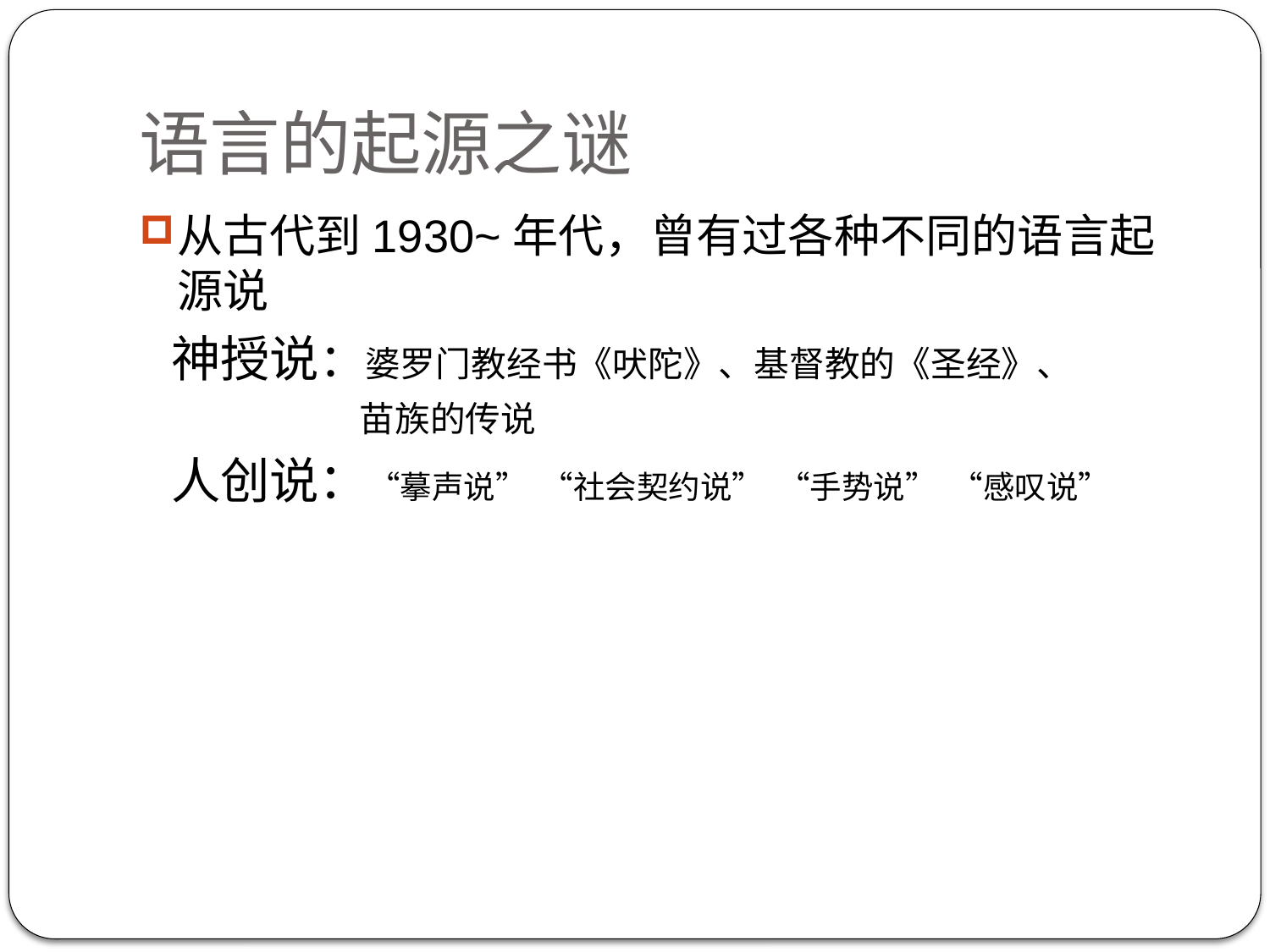

# 语言的起源之谜
从古代到1930~年代，曾有过各种不同的语言起源说
  神授说：婆罗门教经书《吠陀》、基督教的《圣经》、
                           苗族的传说
  人创说：“摹声说”  “社会契约说”  “手势说”  “感叹说”